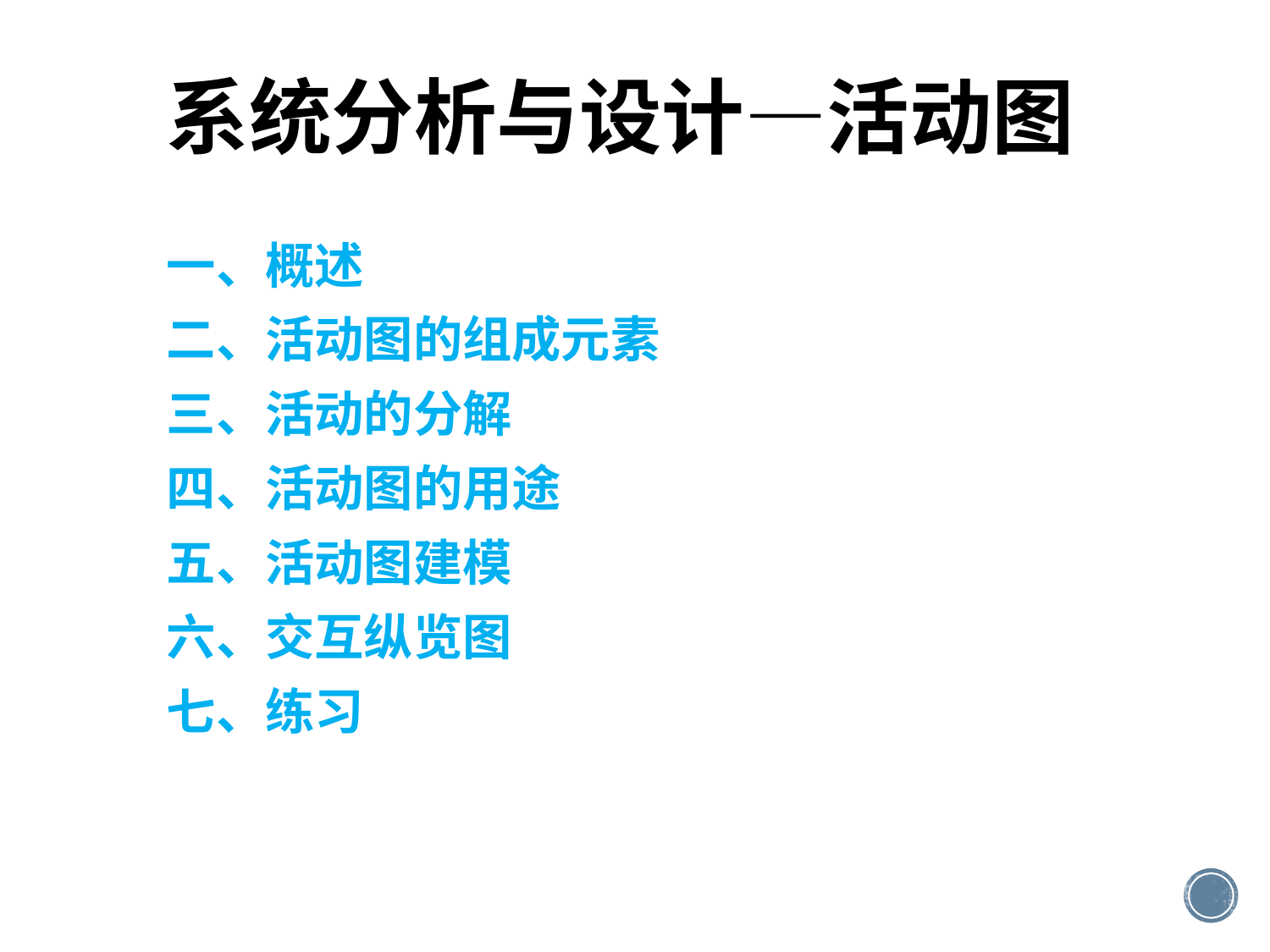

系统分析与设计—活动图
一、概述
二、活动图的组成元素
三、活动的分解
四、活动图的用途
五、活动图建模
六、交互纵览图
七、练习